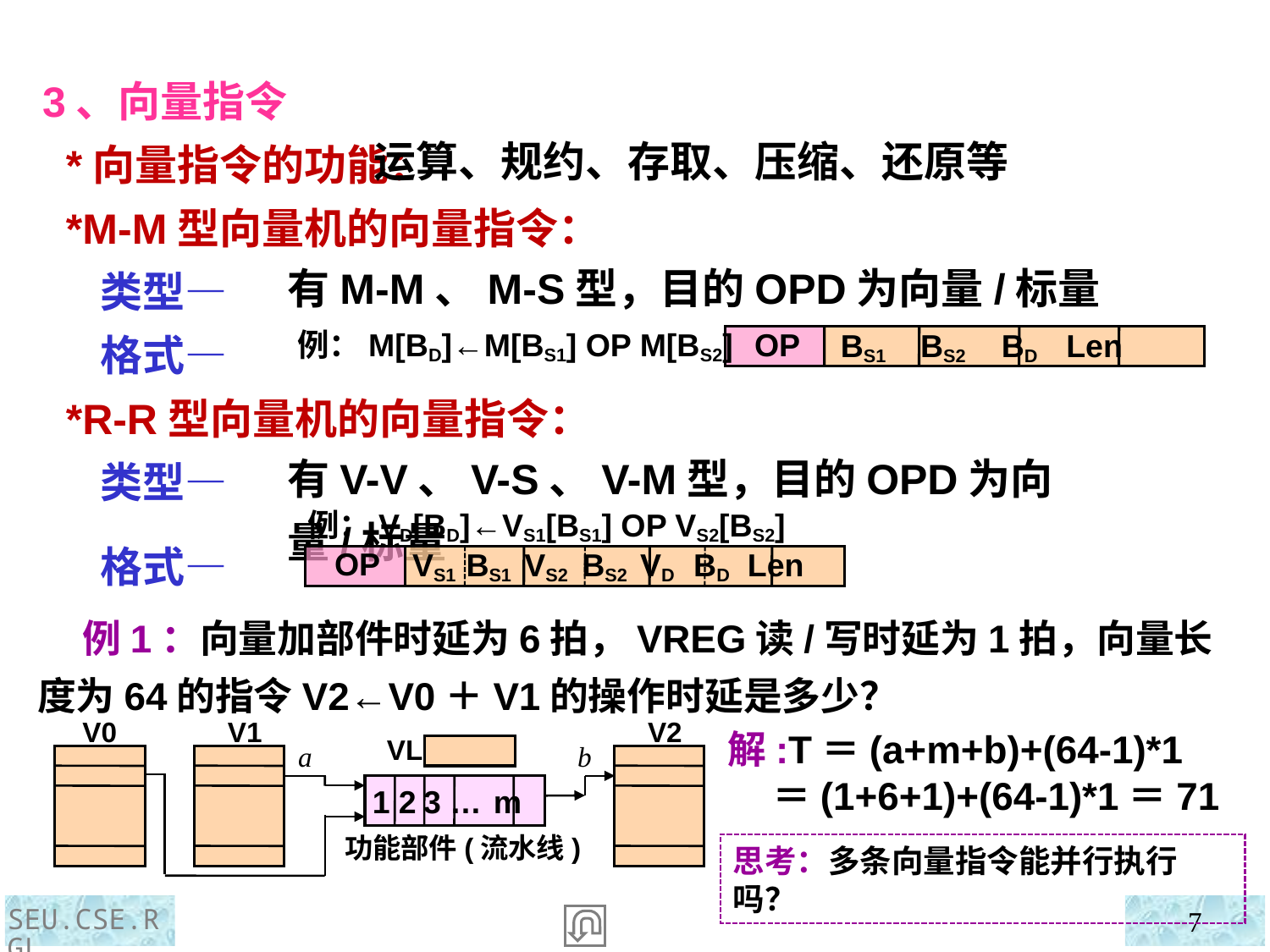

3、向量指令
  *向量指令的功能：
  *M-M型向量机的向量指令：
     类型—
     格式—
  *R-R型向量机的向量指令：
     类型—
     格式—

        运算、规约、存取、压缩、还原等

有M-M、M-S型，目的OPD为向量/标量

有V-V、V-S、V-M型，目的OPD为向量/标量
OP
 BS1    BS2     BD    Len
例：M[BD]←M[BS1] OP M[BS2]
例：VD[BD]←VS1[BS1] OP VS2[BS2]
OP
VS1  BS1  VS2  BS2  VD   BD  Len
    例1：向量加部件时延为6拍，VREG读/写时延为1拍，向量长度为64的指令V2←V0＋V1的操作时延是多少？
解:T＝(a+m+b)+(64-1)*1
    ＝(1+6+1)+(64-1)*1＝71
V0
V1
V2
VL

b

a

1 2 3 …  m
功能部件(流水线)
思考：多条向量指令能并行执行吗？
SEU.CSE.RGL
7